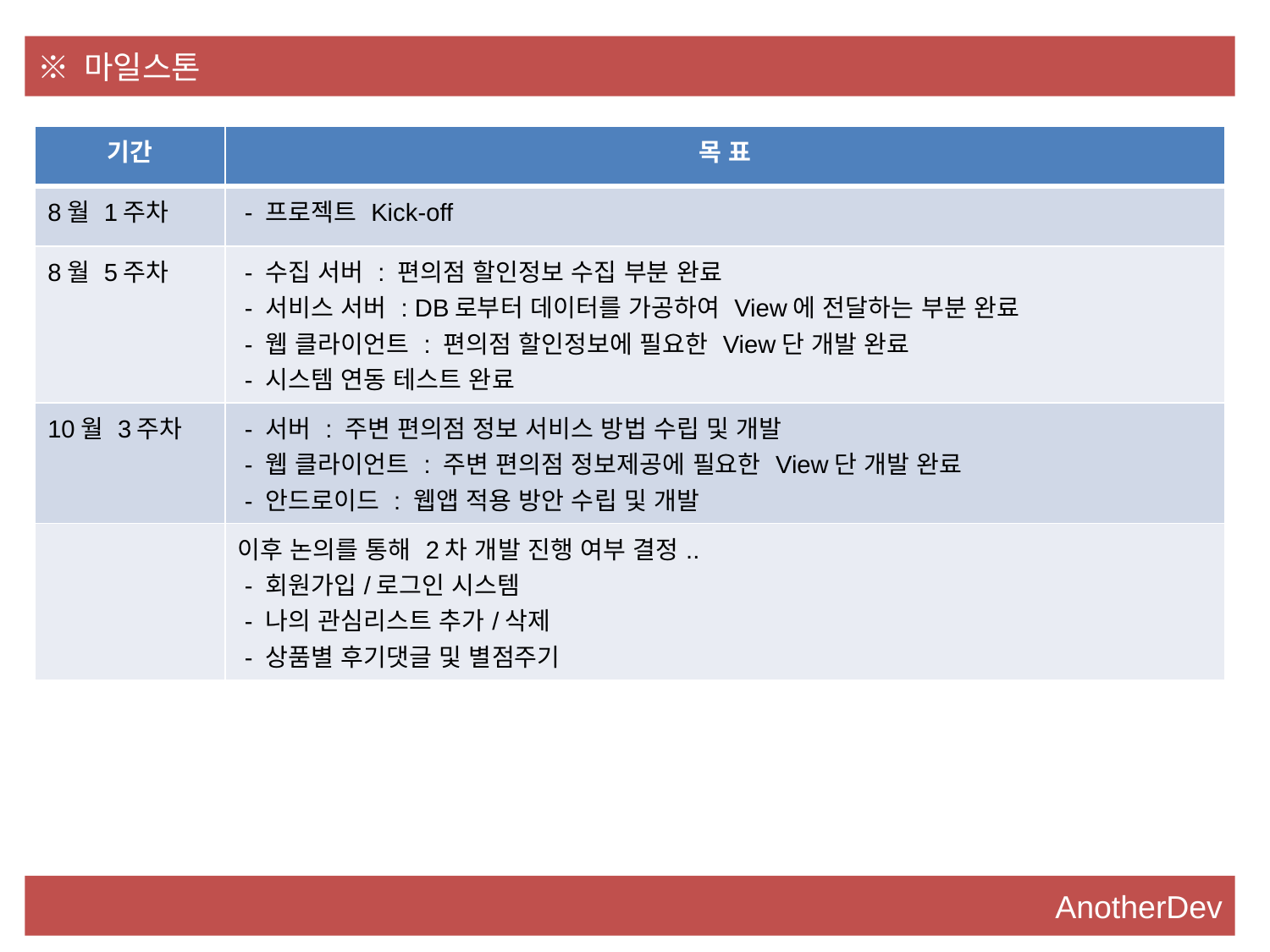

※ 마일스톤
| 기간 | 목 표 |
| --- | --- |
| 8월 1주차 | - 프로젝트 Kick-off |
| 8월 5주차 | - 수집 서버 : 편의점 할인정보 수집 부분 완료 - 서비스 서버 : DB로부터 데이터를 가공하여 View에 전달하는 부분 완료 - 웹 클라이언트 : 편의점 할인정보에 필요한 View단 개발 완료 - 시스템 연동 테스트 완료 |
| 10월 3주차 | - 서버 : 주변 편의점 정보 서비스 방법 수립 및 개발 - 웹 클라이언트 : 주변 편의점 정보제공에 필요한 View단 개발 완료 - 안드로이드 : 웹앱 적용 방안 수립 및 개발 |
|  | 이후 논의를 통해 2차 개발 진행 여부 결정.. - 회원가입/로그인 시스템 - 나의 관심리스트 추가/삭제 - 상품별 후기댓글 및 별점주기 |
AnotherDev